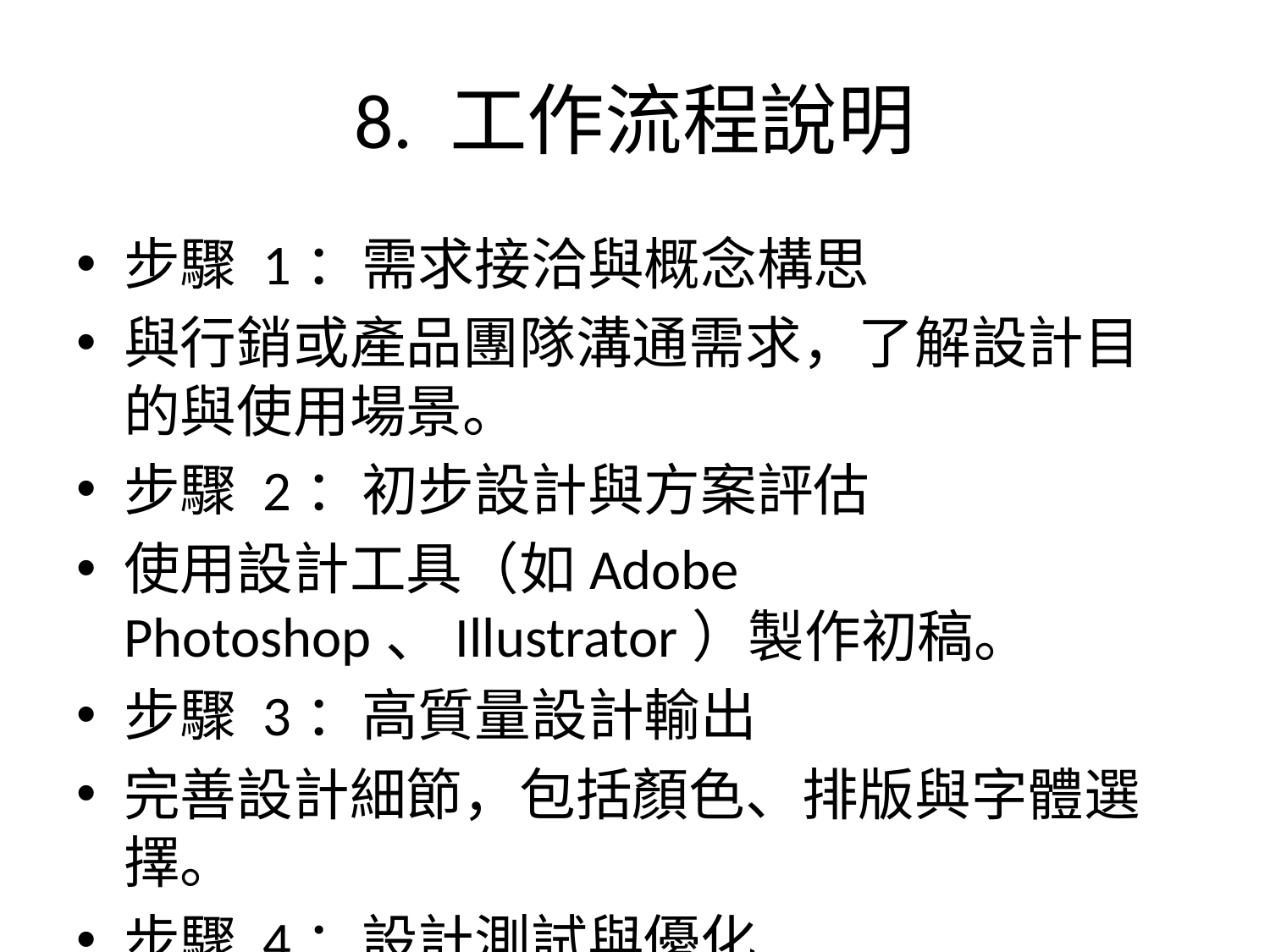

# 8. 工作流程說明
步驟 1：需求接洽與概念構思
與行銷或產品團隊溝通需求，了解設計目的與使用場景。
步驟 2：初步設計與方案評估
使用設計工具（如Adobe Photoshop、Illustrator）製作初稿。
步驟 3：高質量設計輸出
完善設計細節，包括顏色、排版與字體選擇。
步驟 4：設計測試與優化
測試設計在實際場景中的效果，收集反饋。
步驟 5：設計交付與執行監督
提供可供印刷或上傳的設計文件，交付相關部門。
步驟 6：回顧與總結
分析設計的市場表現，總結經驗與改進建議。